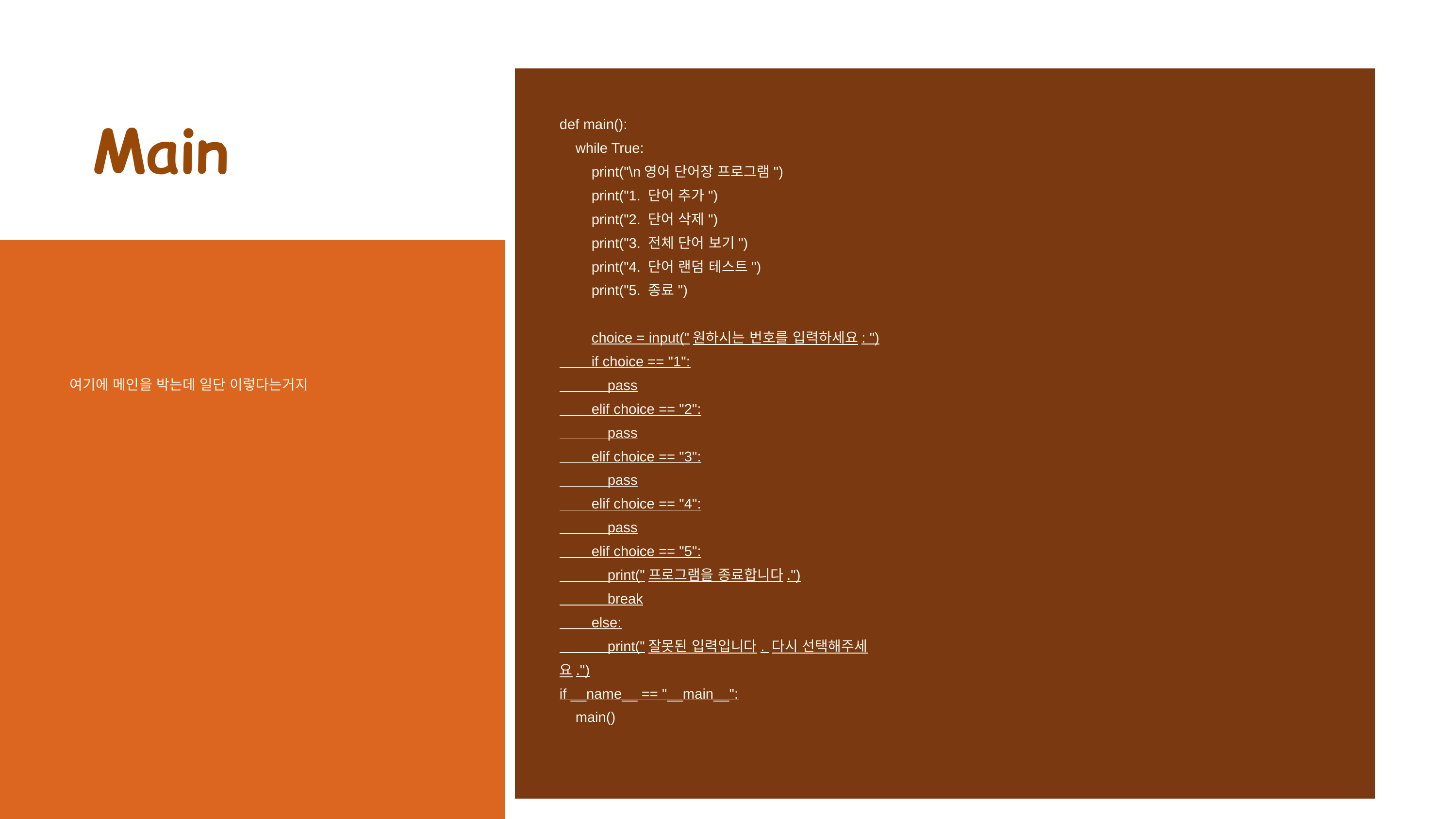

Main

def main():
    while True:
        print("\n영어 단어장 프로그램")
        print("1. 단어 추가")
        print("2. 단어 삭제")
        print("3. 전체 단어 보기")
        print("4. 단어 랜덤 테스트")
        print("5. 종료")

        choice = input("원하시는 번호를 입력하세요: ")
        if choice == "1":
            pass
        elif choice == "2":
            pass
        elif choice == "3":
            pass
        elif choice == "4":
            pass
        elif choice == "5":
            print("프로그램을 종료합니다.")
            break
        else:
            print("잘못된 입력입니다. 다시 선택해주세요.")
if __name__ == "__main__":
    main()

여기에 메인을 박는데 일단 이렇다는거지